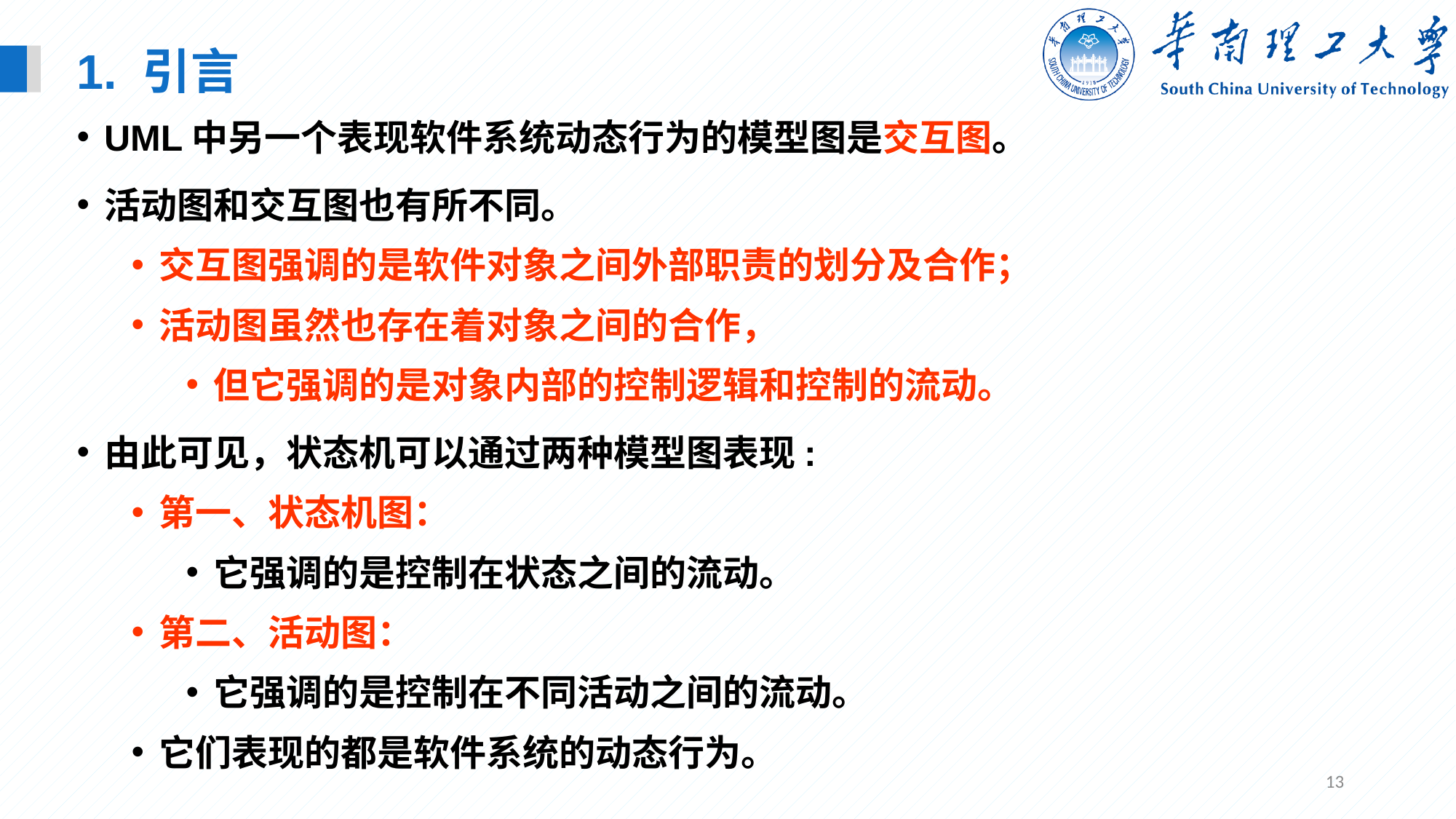

1. 引言
UML中另一个表现软件系统动态行为的模型图是交互图。
活动图和交互图也有所不同。
交互图强调的是软件对象之间外部职责的划分及合作；
活动图虽然也存在着对象之间的合作，
但它强调的是对象内部的控制逻辑和控制的流动。
由此可见，状态机可以通过两种模型图表现:
第一、状态机图：
它强调的是控制在状态之间的流动。
第二、活动图：
它强调的是控制在不同活动之间的流动。
它们表现的都是软件系统的动态行为。
13